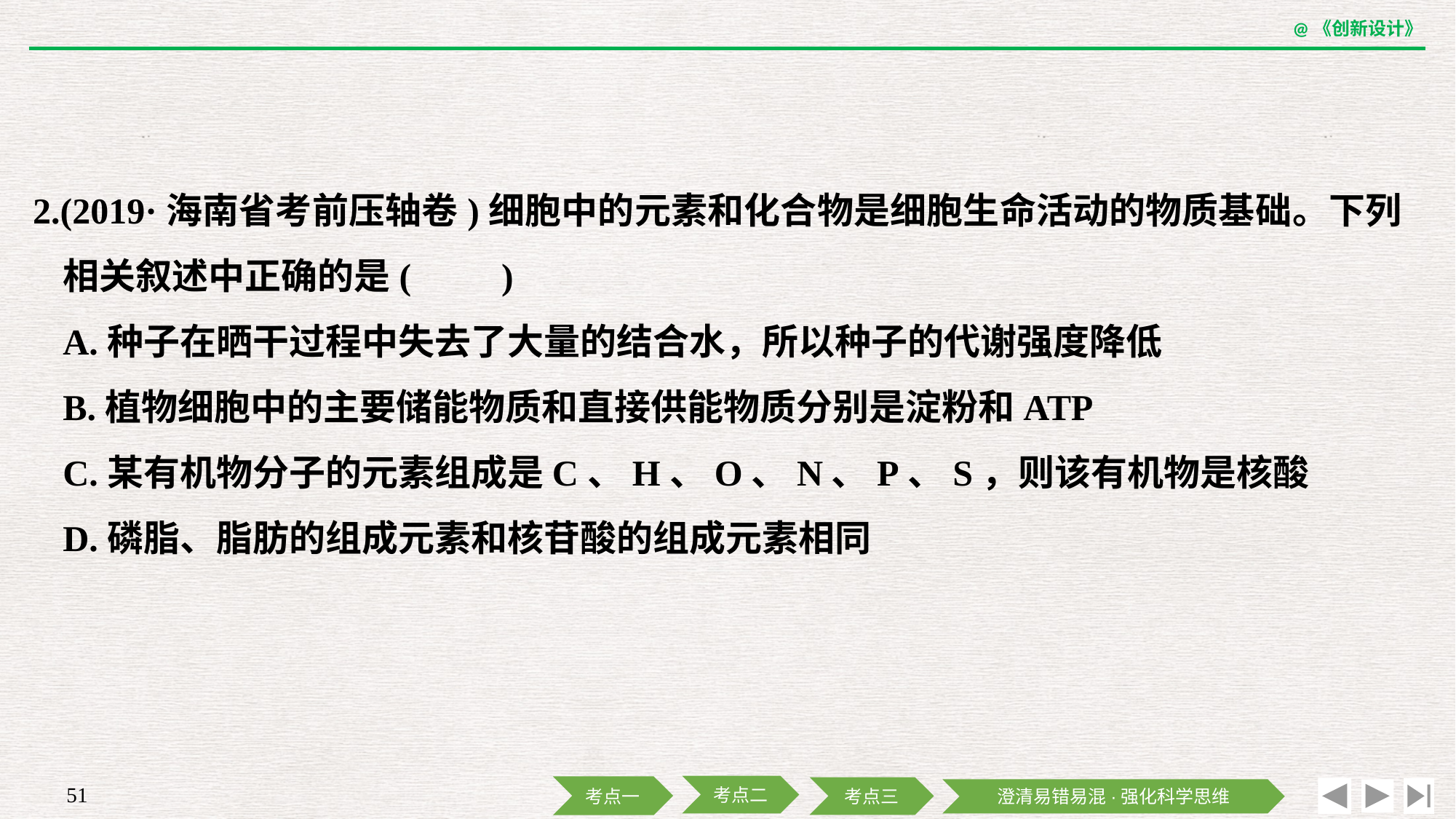

2.(2019·海南省考前压轴卷)细胞中的元素和化合物是细胞生命活动的物质基础。下列相关叙述中正确的是(　　)
	A.种子在晒干过程中失去了大量的结合水，所以种子的代谢强度降低
	B.植物细胞中的主要储能物质和直接供能物质分别是淀粉和ATP
	C.某有机物分子的元素组成是C、H、O、N、P、S，则该有机物是核酸
	D.磷脂、脂肪的组成元素和核苷酸的组成元素相同